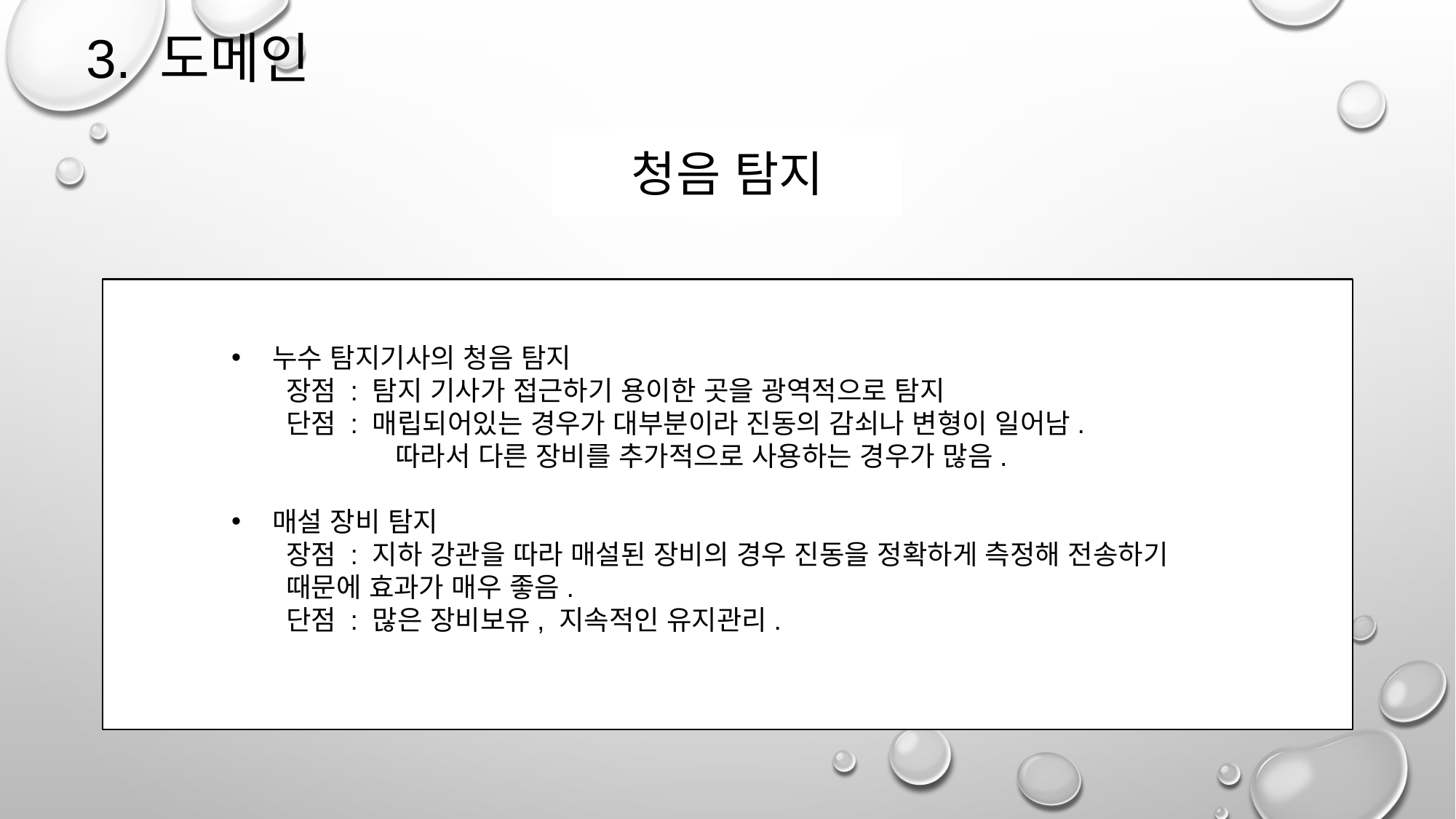

# 3. 도메인
청음 탐지
누수 탐지기사의 청음 탐지
장점 : 탐지 기사가 접근하기 용이한 곳을 광역적으로 탐지
단점 : 매립되어있는 경우가 대부분이라 진동의 감쇠나 변형이 일어남.
	따라서 다른 장비를 추가적으로 사용하는 경우가 많음.

매설 장비 탐지
장점 : 지하 강관을 따라 매설된 장비의 경우 진동을 정확하게 측정해 전송하기 때문에 효과가 매우 좋음.
단점 : 많은 장비보유, 지속적인 유지관리.